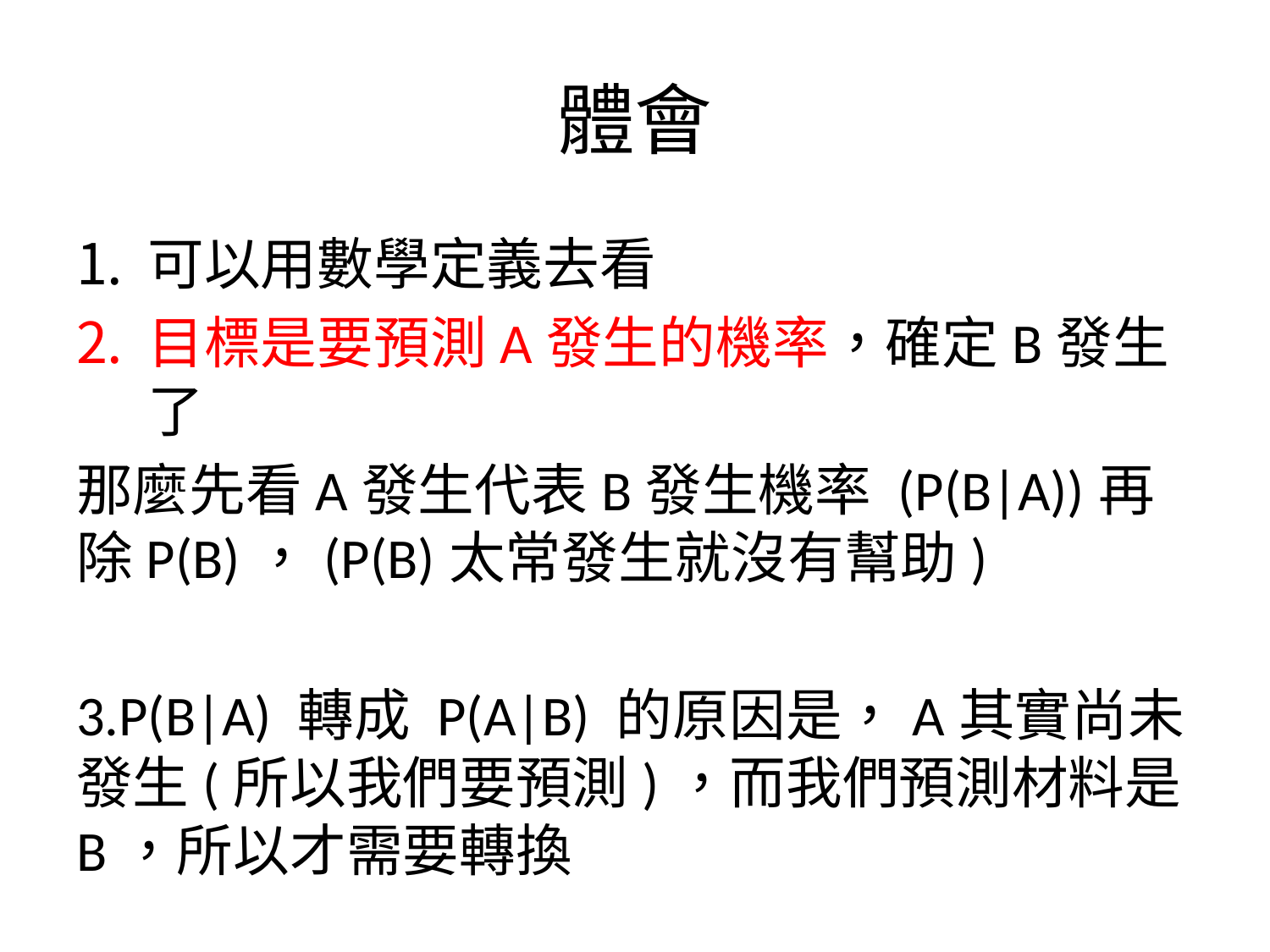

# 體會
可以用數學定義去看
目標是要預測A發生的機率，確定B發生了
那麼先看A發生代表B發生機率 (P(B|A))再除P(B)，(P(B)太常發生就沒有幫助)

3.P(B|A) 轉成 P(A|B) 的原因是，A其實尚未發生(所以我們要預測)，而我們預測材料是B，所以才需要轉換